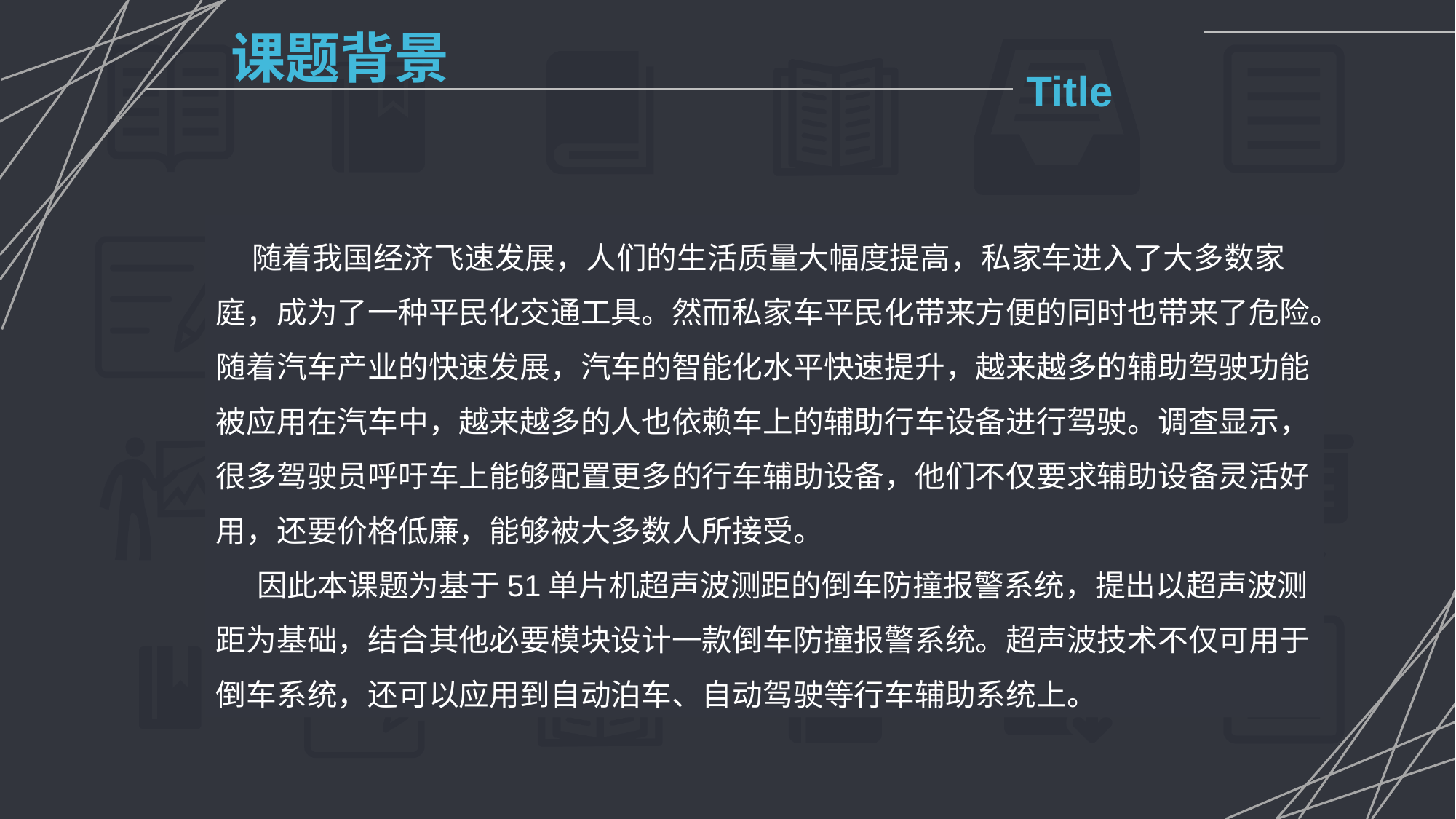

课题背景
Title
     随着我国经济飞速发展，人们的生活质量大幅度提高，私家车进入了大多数家庭，成为了一种平民化交通工具。然而私家车平民化带来方便的同时也带来了危险。随着汽车产业的快速发展，汽车的智能化水平快速提升，越来越多的辅助驾驶功能被应用在汽车中，越来越多的人也依赖车上的辅助行车设备进行驾驶。调查显示，很多驾驶员呼吁车上能够配置更多的行车辅助设备，他们不仅要求辅助设备灵活好用，还要价格低廉，能够被大多数人所接受。
     因此本课题为基于51单片机超声波测距的倒车防撞报警系统，提出以超声波测距为基础，结合其他必要模块设计一款倒车防撞报警系统。超声波技术不仅可用于倒车系统，还可以应用到自动泊车、自动驾驶等行车辅助系统上。